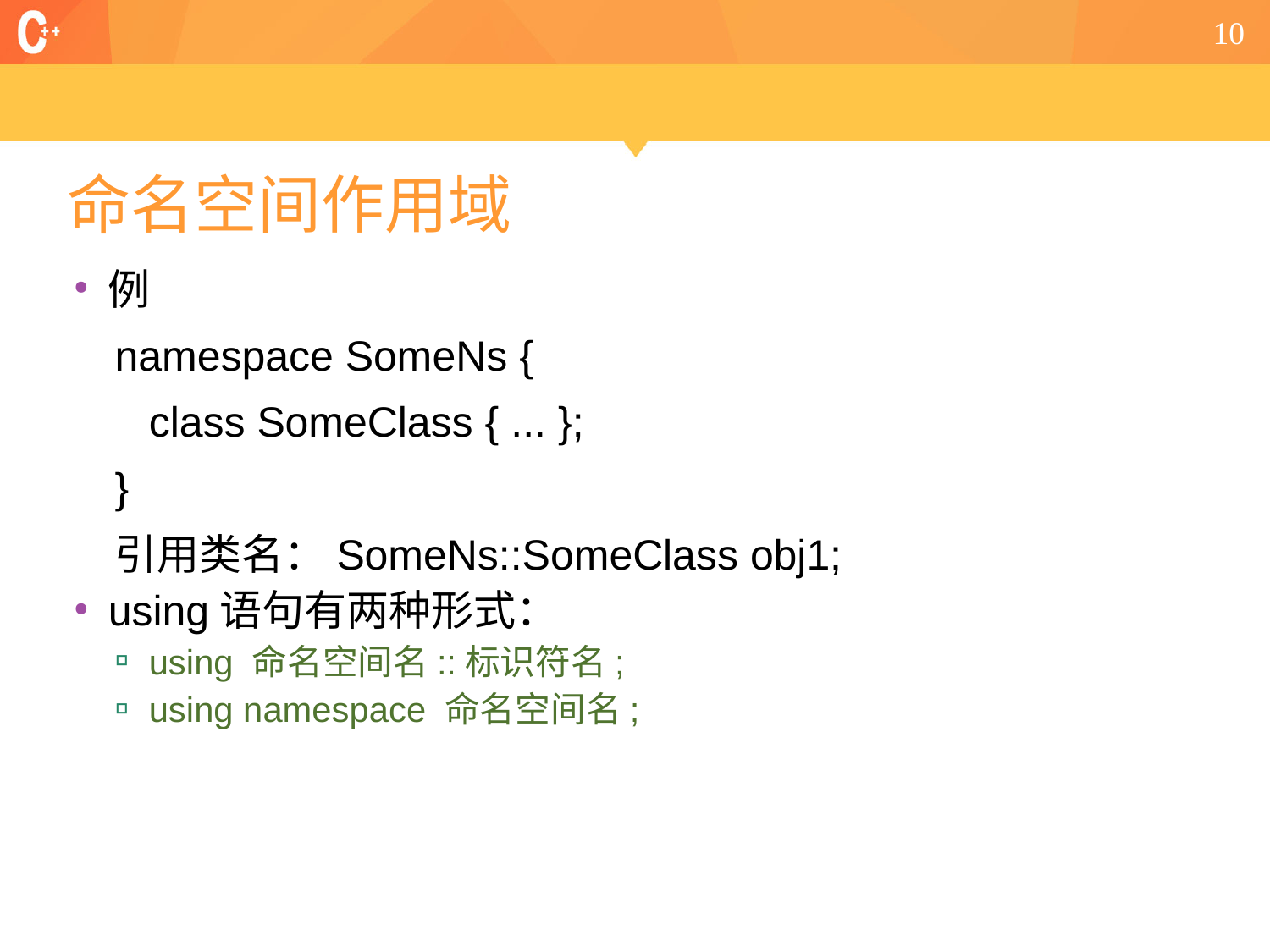

10
# 命名空间作用域
例
namespace SomeNs {
	class SomeClass { ... };
}
引用类名：SomeNs::SomeClass obj1;
using语句有两种形式：
using 命名空间名::标识符名;
using namespace 命名空间名;